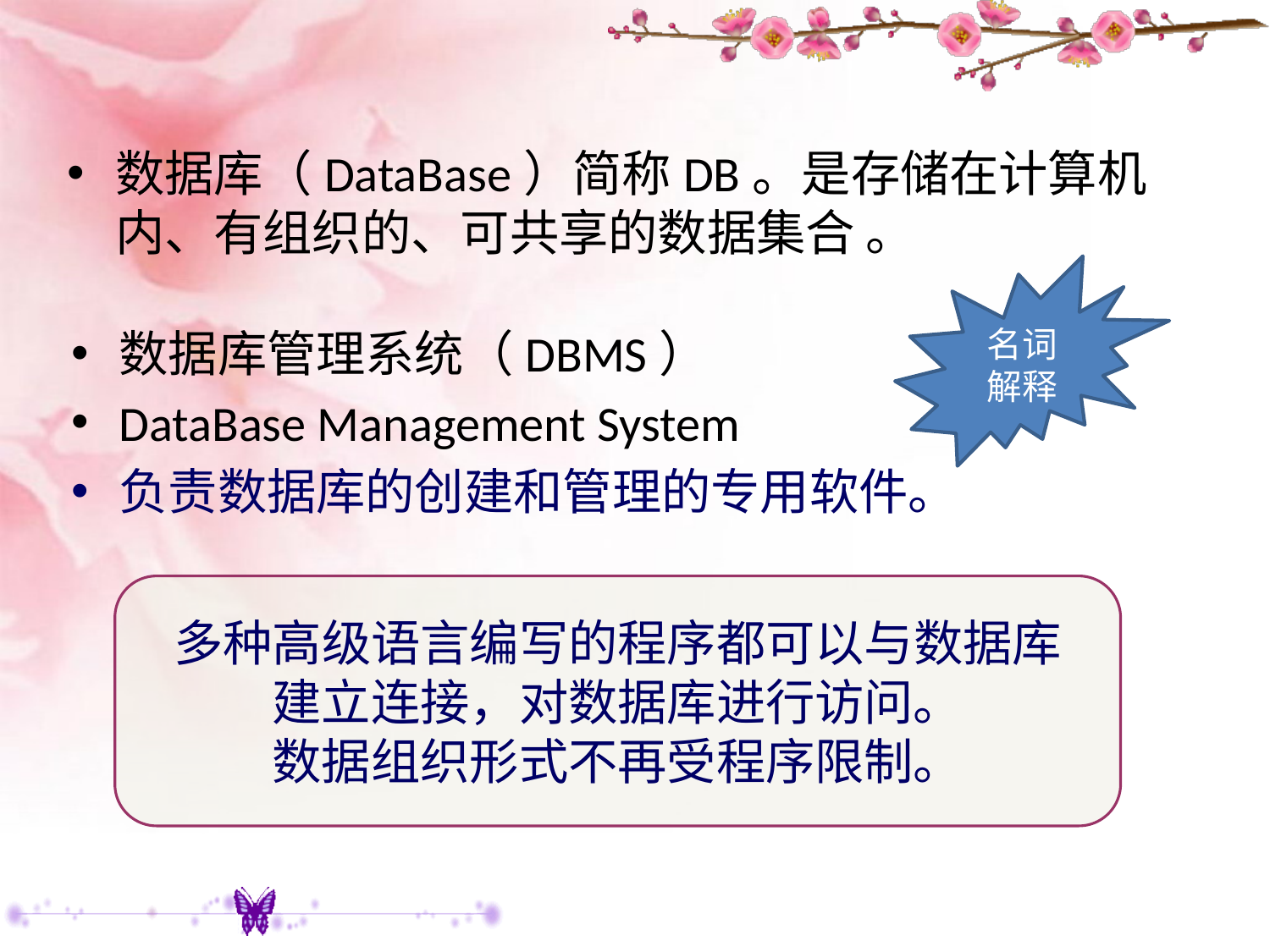

数据库（DataBase）简称DB。是存储在计算机内、有组织的、可共享的数据集合 。

名词解释
数据库管理系统（DBMS）
DataBase Management System
负责数据库的创建和管理的专用软件。

多种高级语言编写的程序都可以与数据库
建立连接，对数据库进行访问。
数据组织形式不再受程序限制。